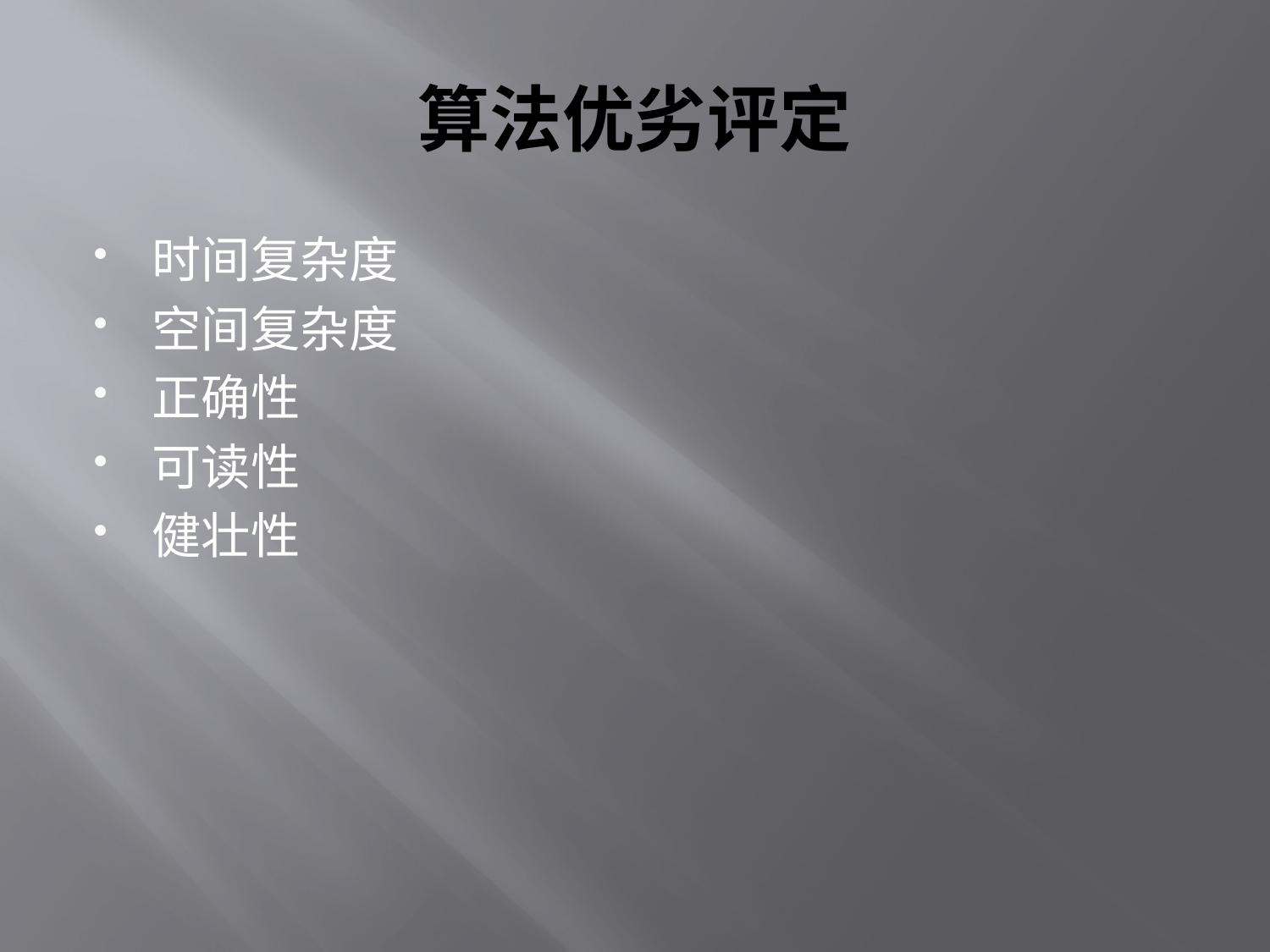

# 算法优劣评定
时间复杂度
空间复杂度
正确性
可读性
健壮性